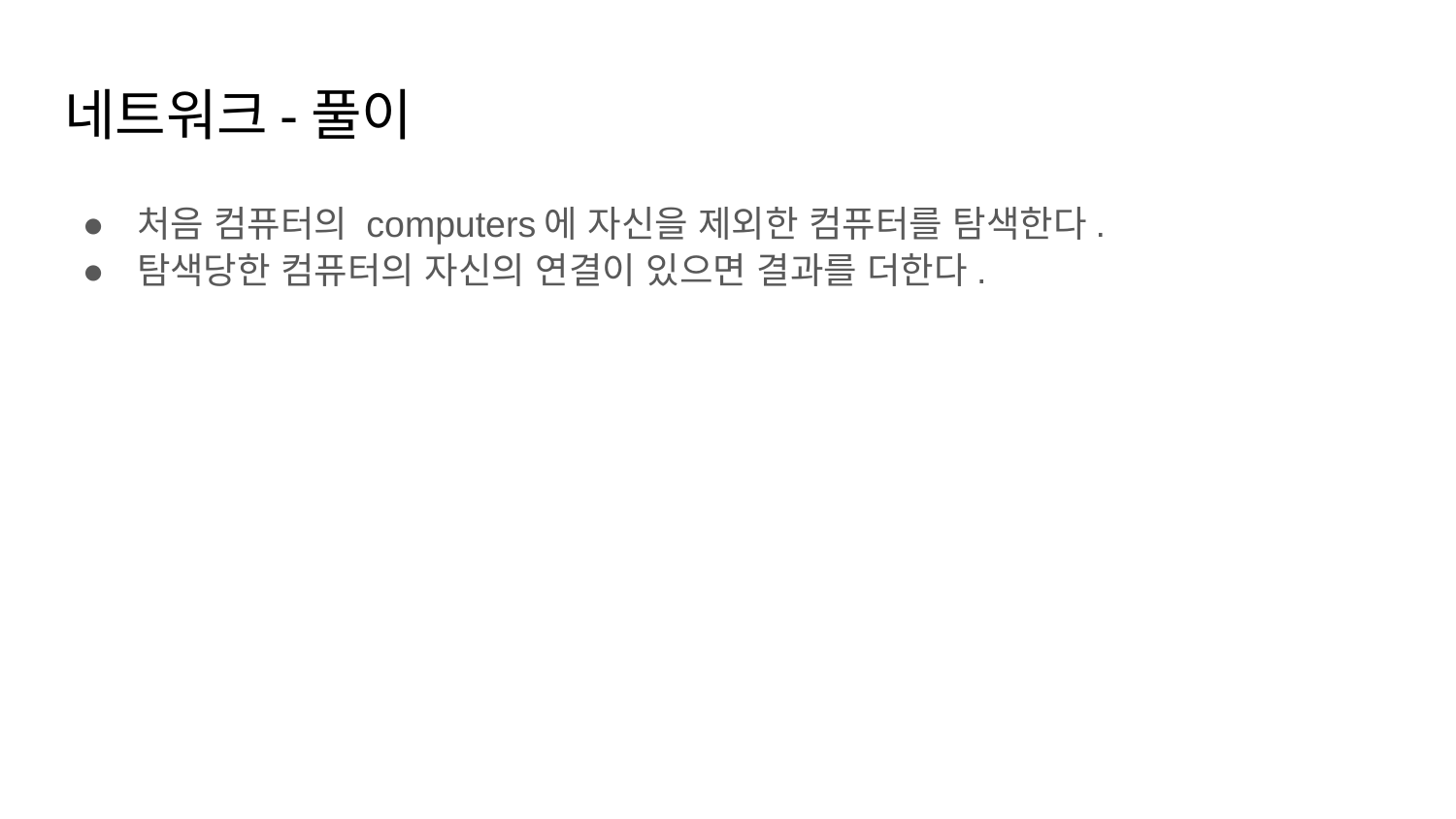

# 네트워크-풀이
처음 컴퓨터의 computers에 자신을 제외한 컴퓨터를 탐색한다.
탐색당한 컴퓨터의 자신의 연결이 있으면 결과를 더한다.